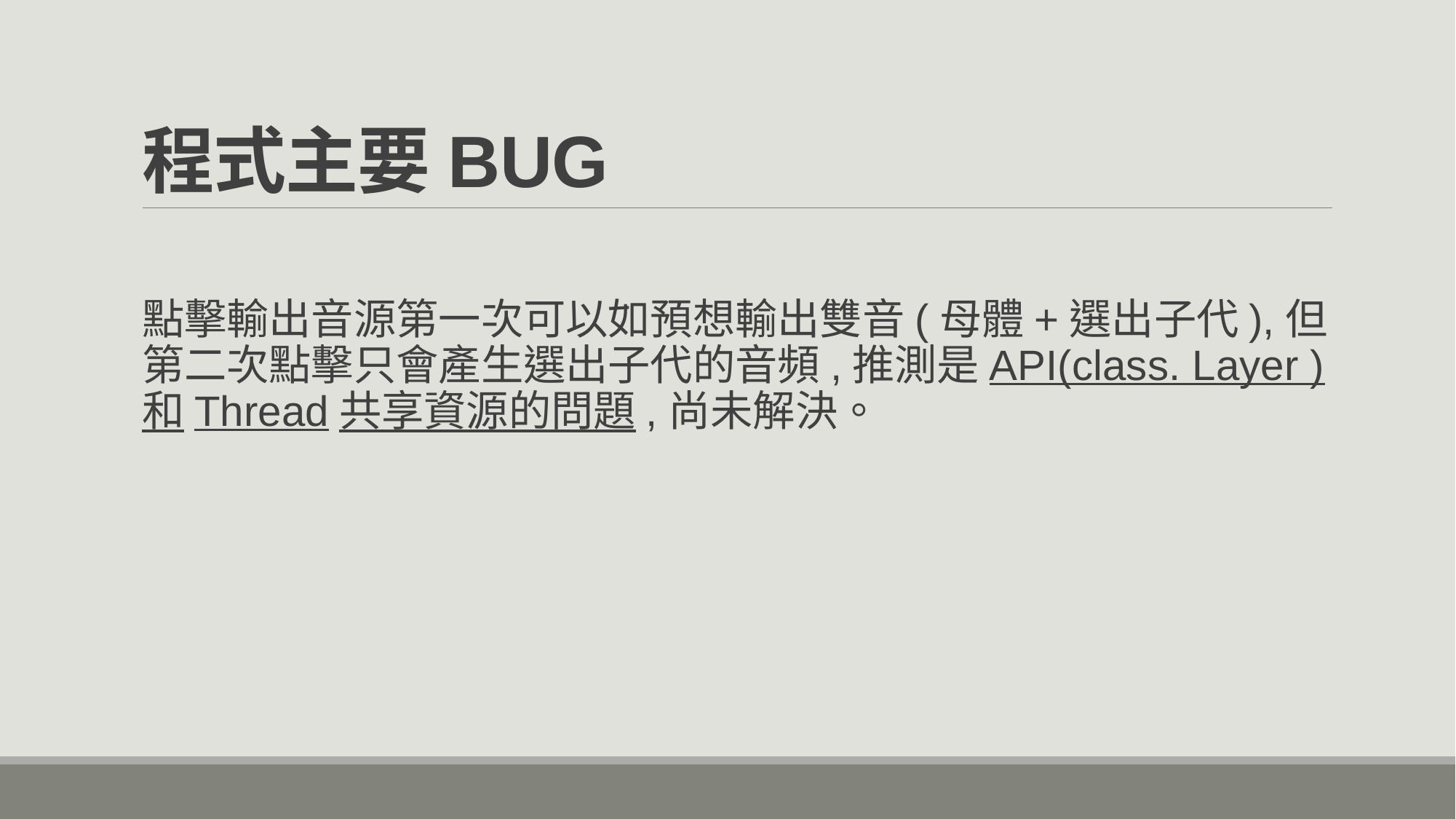

# 程式主要BUG

點擊輸出音源第一次可以如預想輸出雙音(母體+選出子代),但第二次點擊只會產生選出子代的音頻,推測是API(class. Layer )和Thread共享資源的問題,尚未解決。